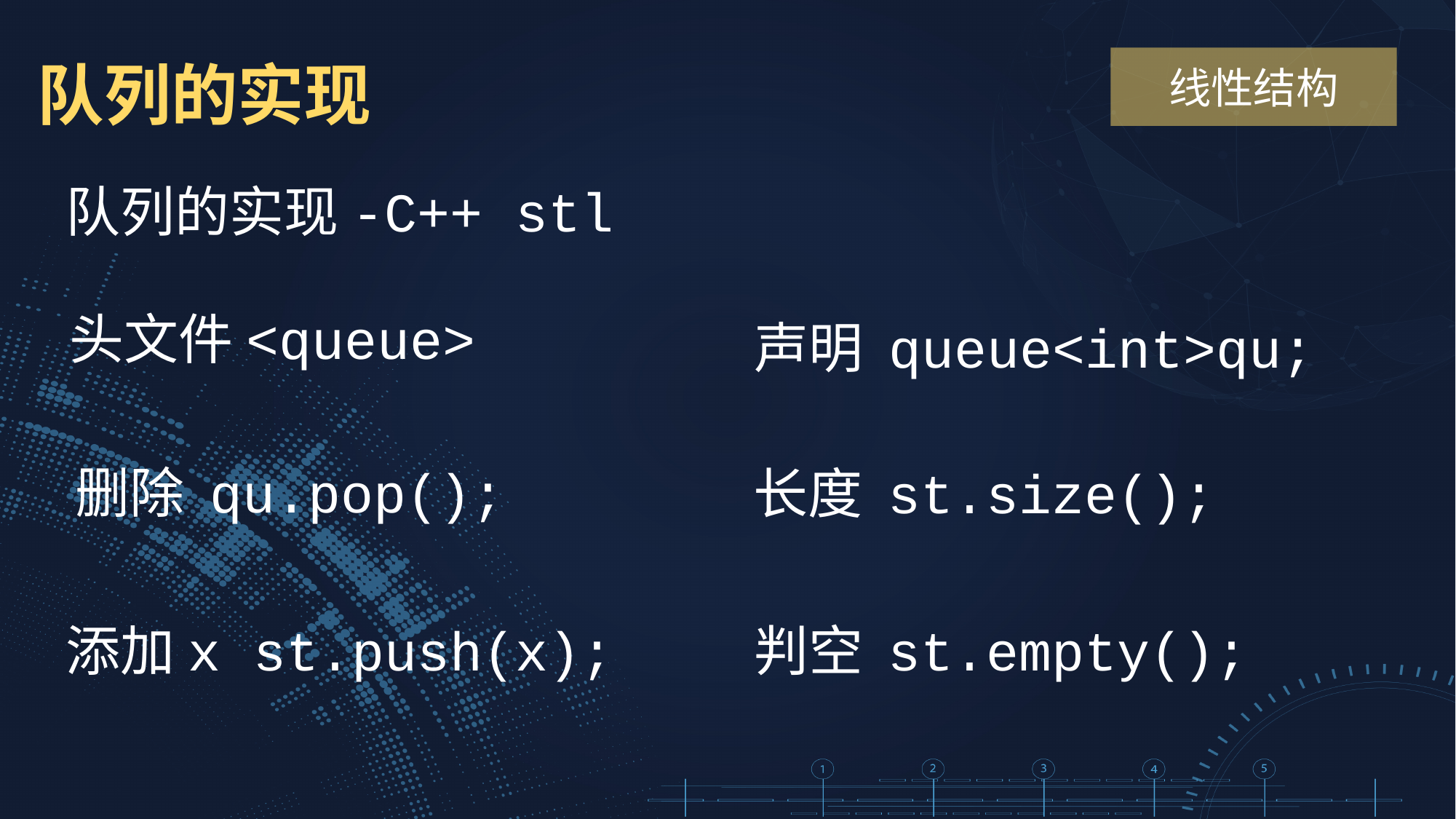

队列的实现
线性结构
队列的实现-C++ stl
头文件<queue>
声明 queue<int>qu;
删除 qu.pop();
长度 st.size();
添加x st.push(x);
判空 st.empty();
top--;